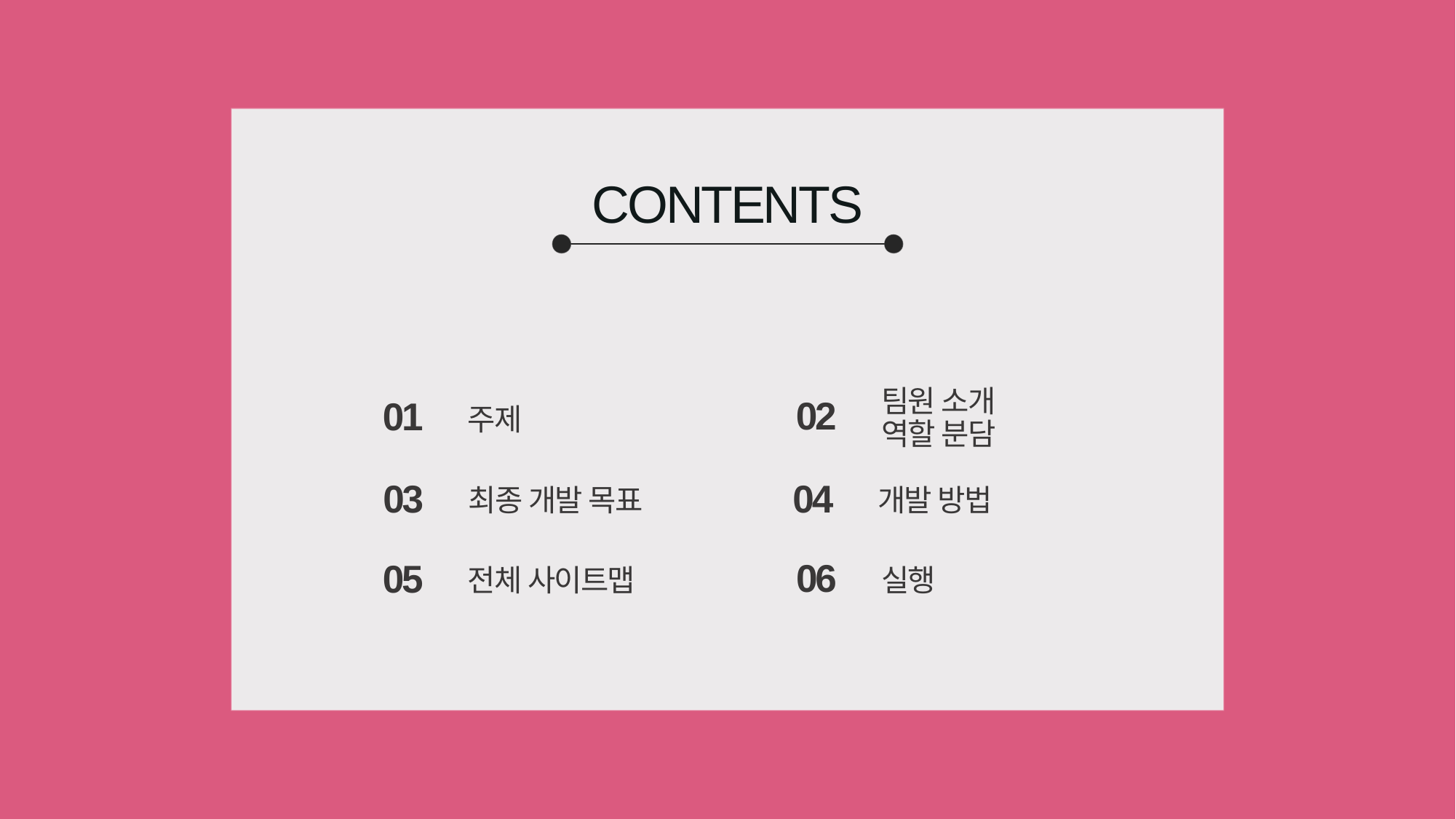

# CONTENTS
02
01
팀원 소개
역할 분담
주제
04
03
개발 방법
최종 개발 목표
06
05
실행
전체 사이트맵